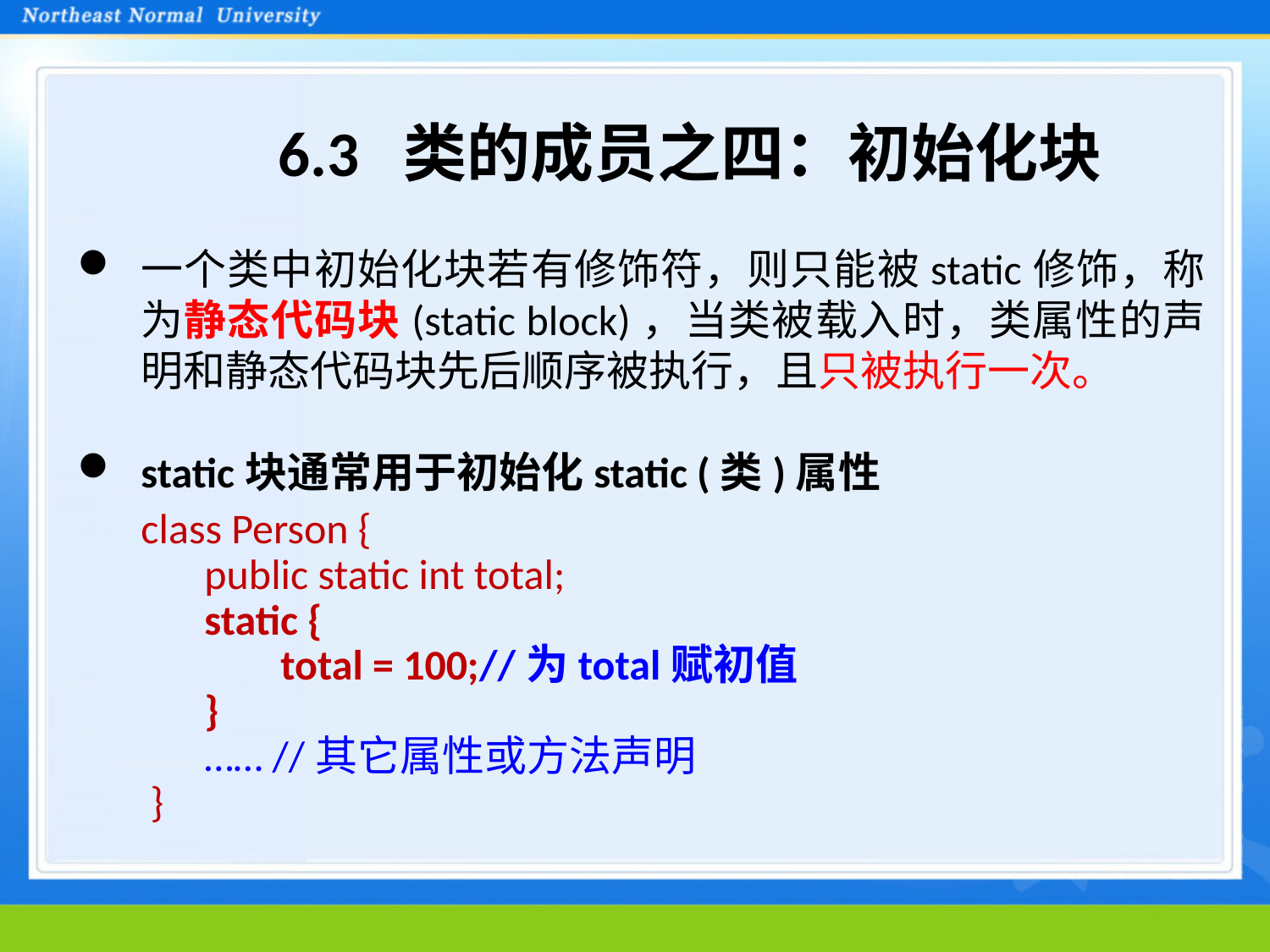

# 6.3  类的成员之四：初始化块
一个类中初始化块若有修饰符，则只能被static修饰，称为静态代码块(static block)，当类被载入时，类属性的声明和静态代码块先后顺序被执行，且只被执行一次。

static块通常用于初始化static (类)属性
class Person {
	public static int total;
	static {
	        total = 100;//为total赋初值
	}
	…… //其它属性或方法声明
 }